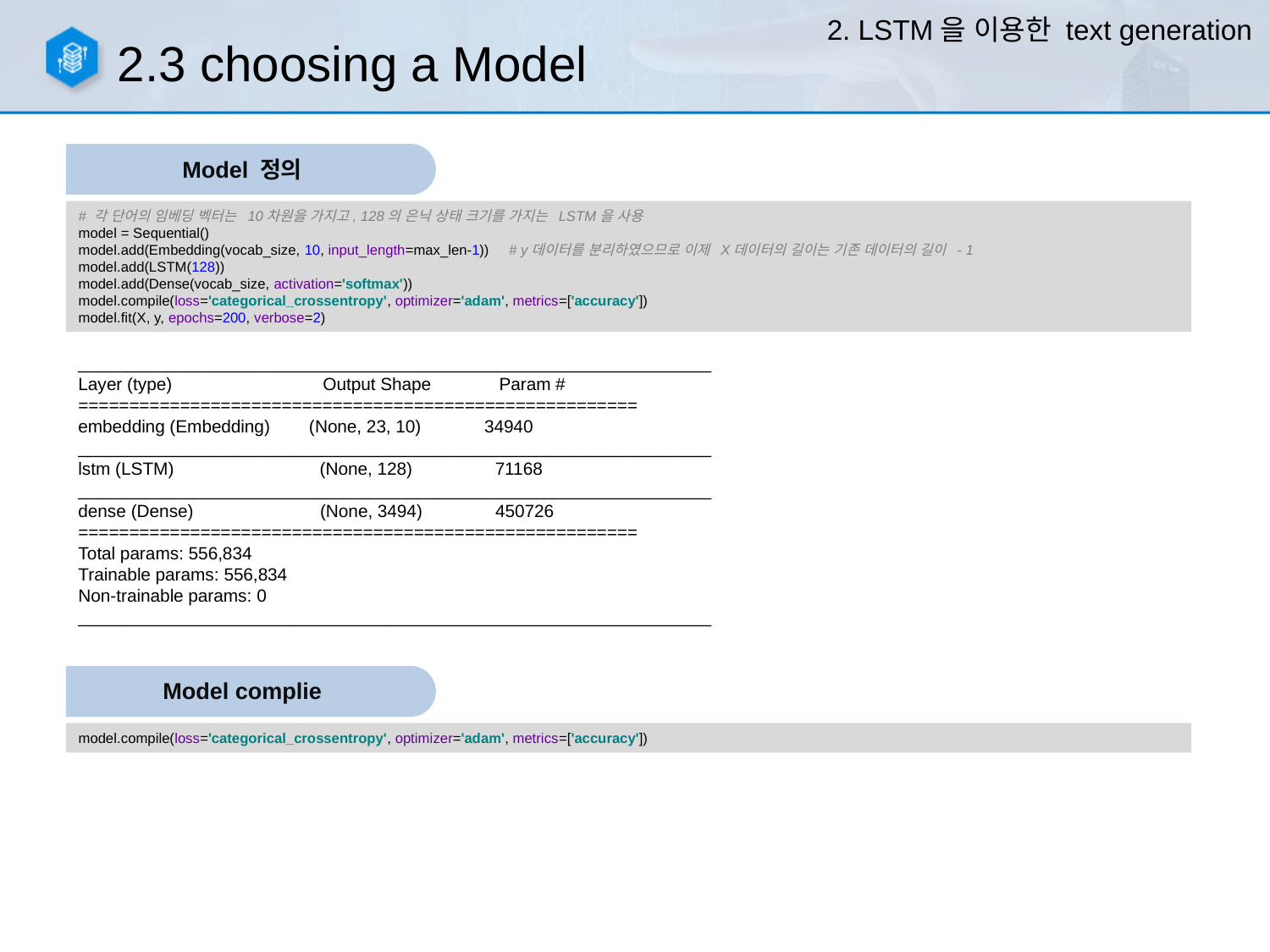

2. LSTM을 이용한 text generation
2.3 choosing a Model

Model 정의
# 각 단어의 임베딩 벡터는 10차원을 가지고, 128의 은닉 상태 크기를 가지는 LSTM을 사용 model = Sequential() model.add(Embedding(vocab_size, 10, input_length=max_len-1))     # y데이터를 분리하였으므로 이제 X데이터의 길이는 기존 데이터의 길이 - 1 model.add(LSTM(128)) model.add(Dense(vocab_size, activation='softmax')) model.compile(loss='categorical_crossentropy', optimizer='adam', metrics=['accuracy']) model.fit(X, y, epochs=200, verbose=2)
_________________________________________________________________
Layer (type)                               Output Shape              Param #
=======================================================
embedding (Embedding)        (None, 23, 10)             34940
_________________________________________________________________
lstm (LSTM)                              (None, 128)                 71168
_________________________________________________________________
dense (Dense)                          (None, 3494)               450726
=======================================================
Total params: 556,834
Trainable params: 556,834
Non-trainable params: 0
_________________________________________________________________

Model complie
model.compile(loss='categorical_crossentropy', optimizer='adam', metrics=['accuracy'])